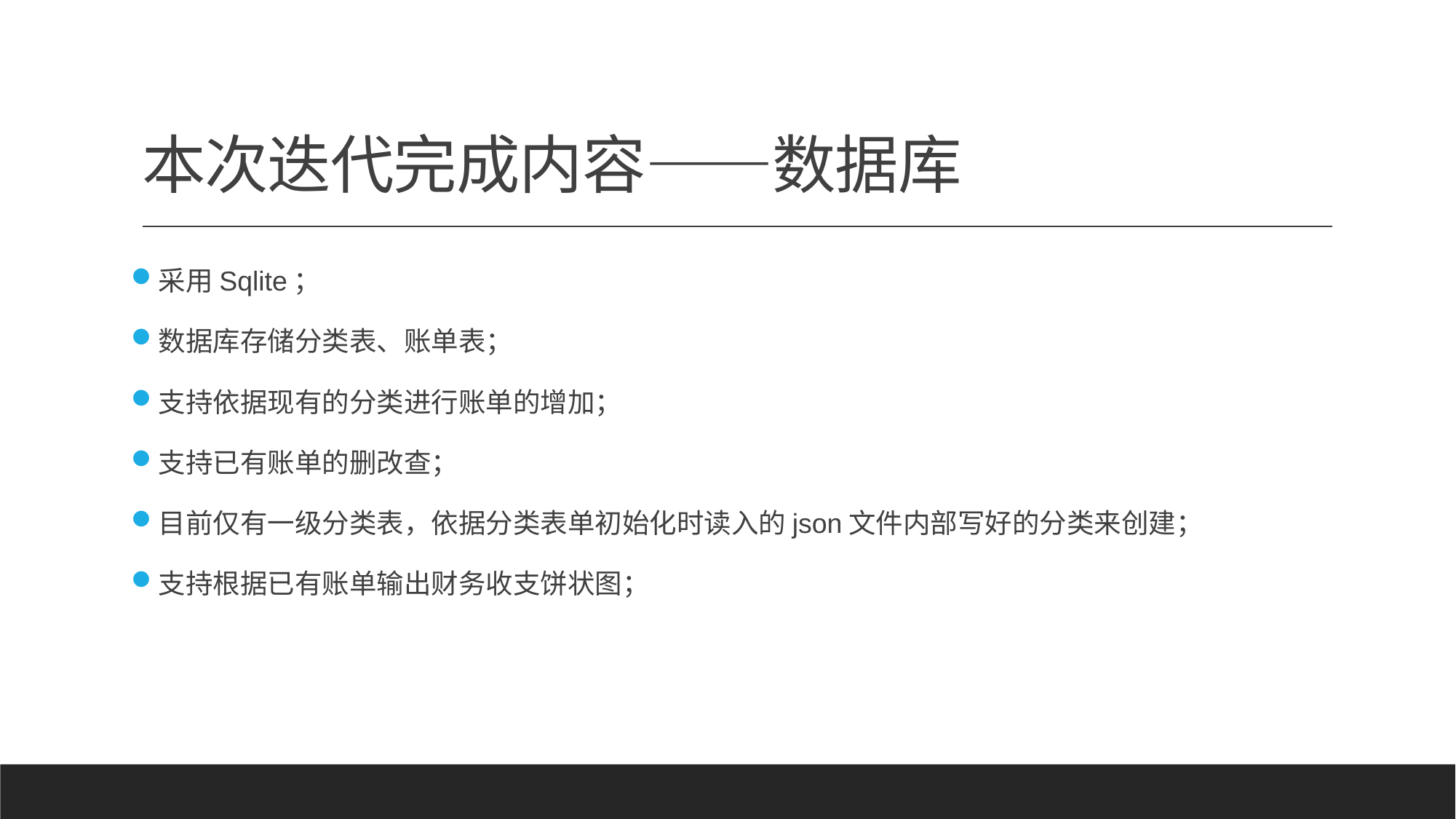

# 本次迭代完成内容——数据库
采用Sqlite；
数据库存储分类表、账单表；
支持依据现有的分类进行账单的增加；
支持已有账单的删改查；
目前仅有一级分类表，依据分类表单初始化时读入的json文件内部写好的分类来创建；
支持根据已有账单输出财务收支饼状图；